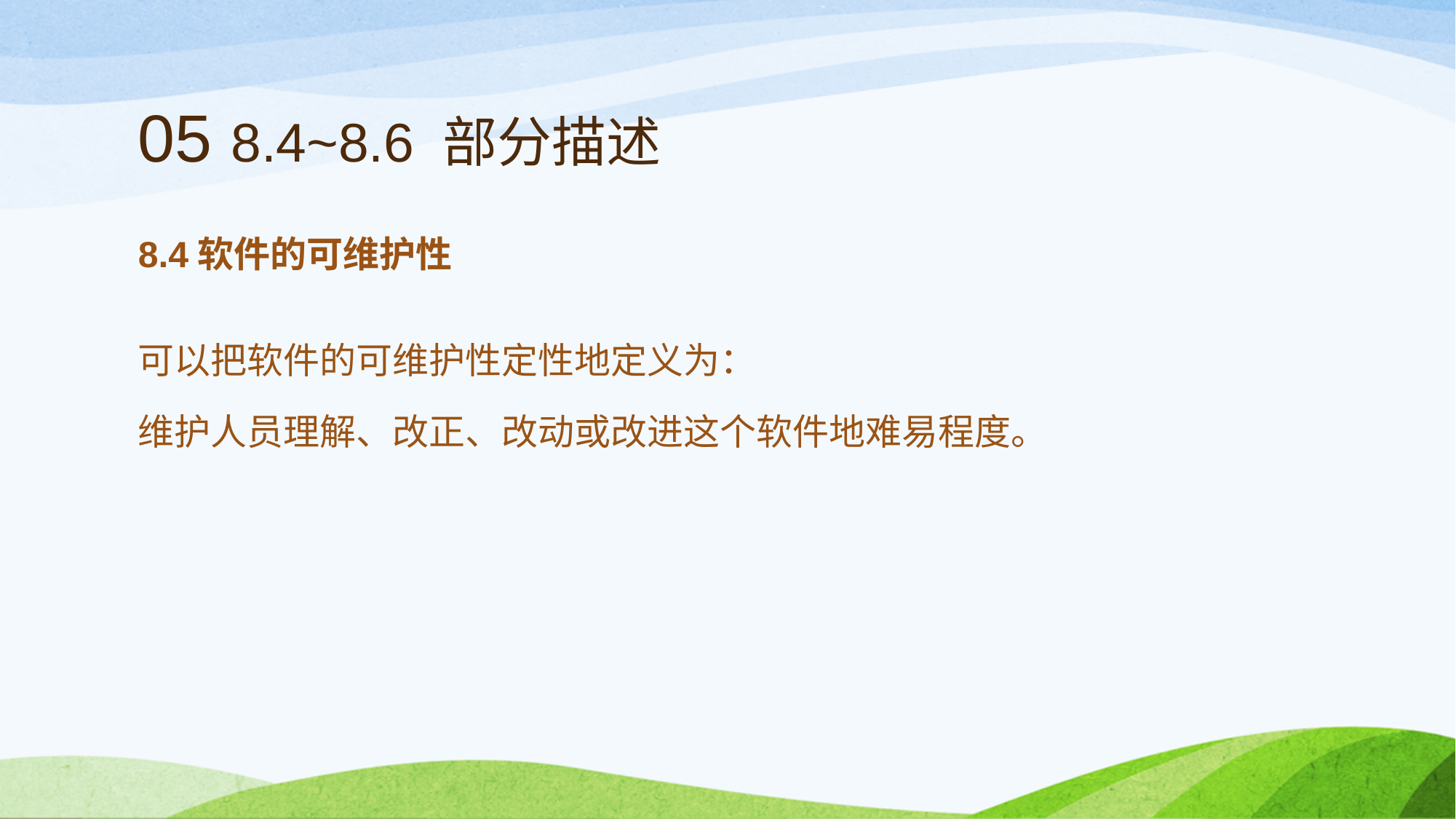

# 05 8.4~8.6 部分描述
8.4软件的可维护性
可以把软件的可维护性定性地定义为：
维护人员理解、改正、改动或改进这个软件地难易程度。